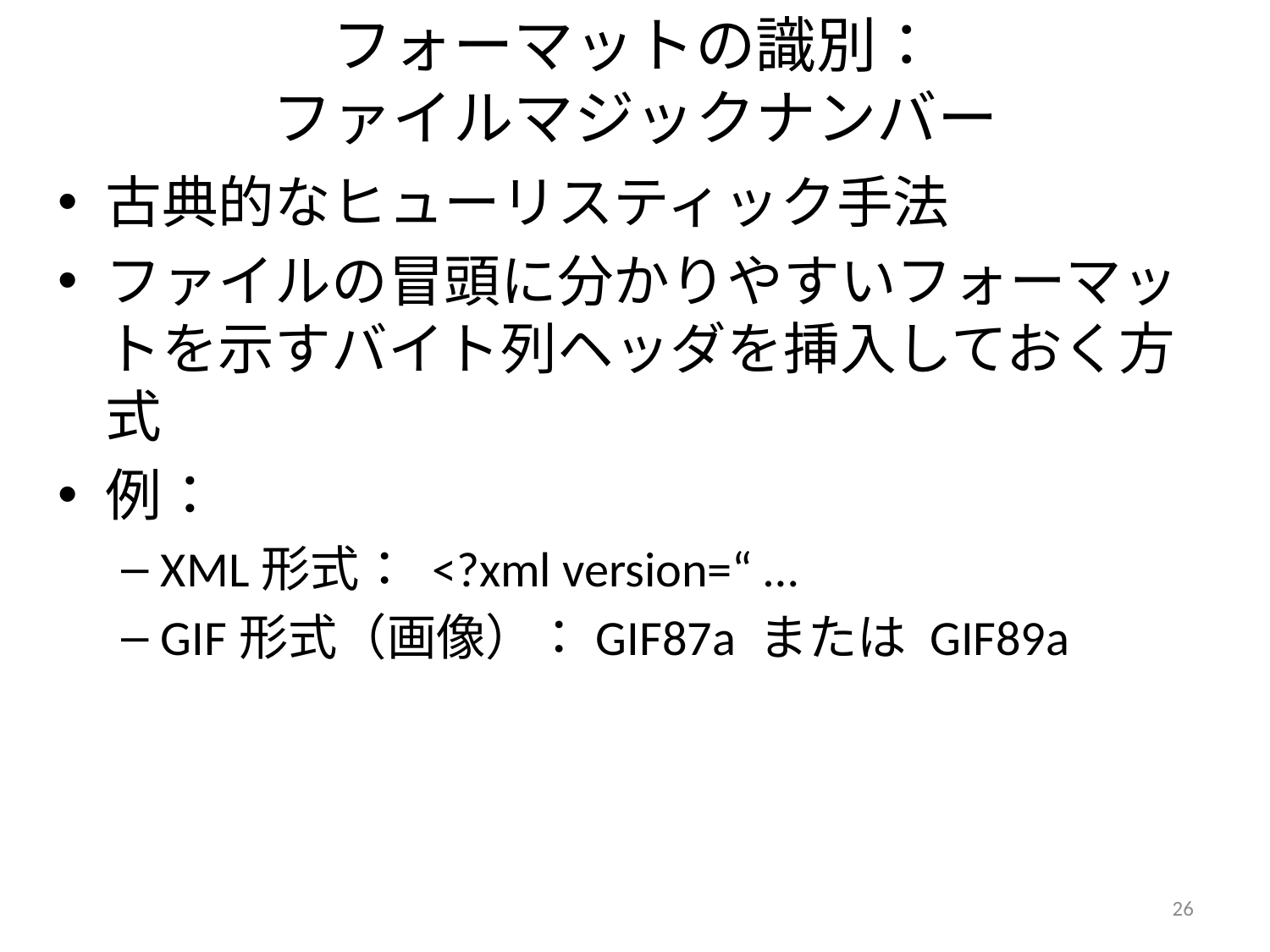

# フォーマットの識別： ファイルマジックナンバー
古典的なヒューリスティック手法
ファイルの冒頭に分かりやすいフォーマットを示すバイト列ヘッダを挿入しておく方式
例：
XML形式： <?xml version=“ …
GIF形式（画像）：GIF87a または GIF89a
26